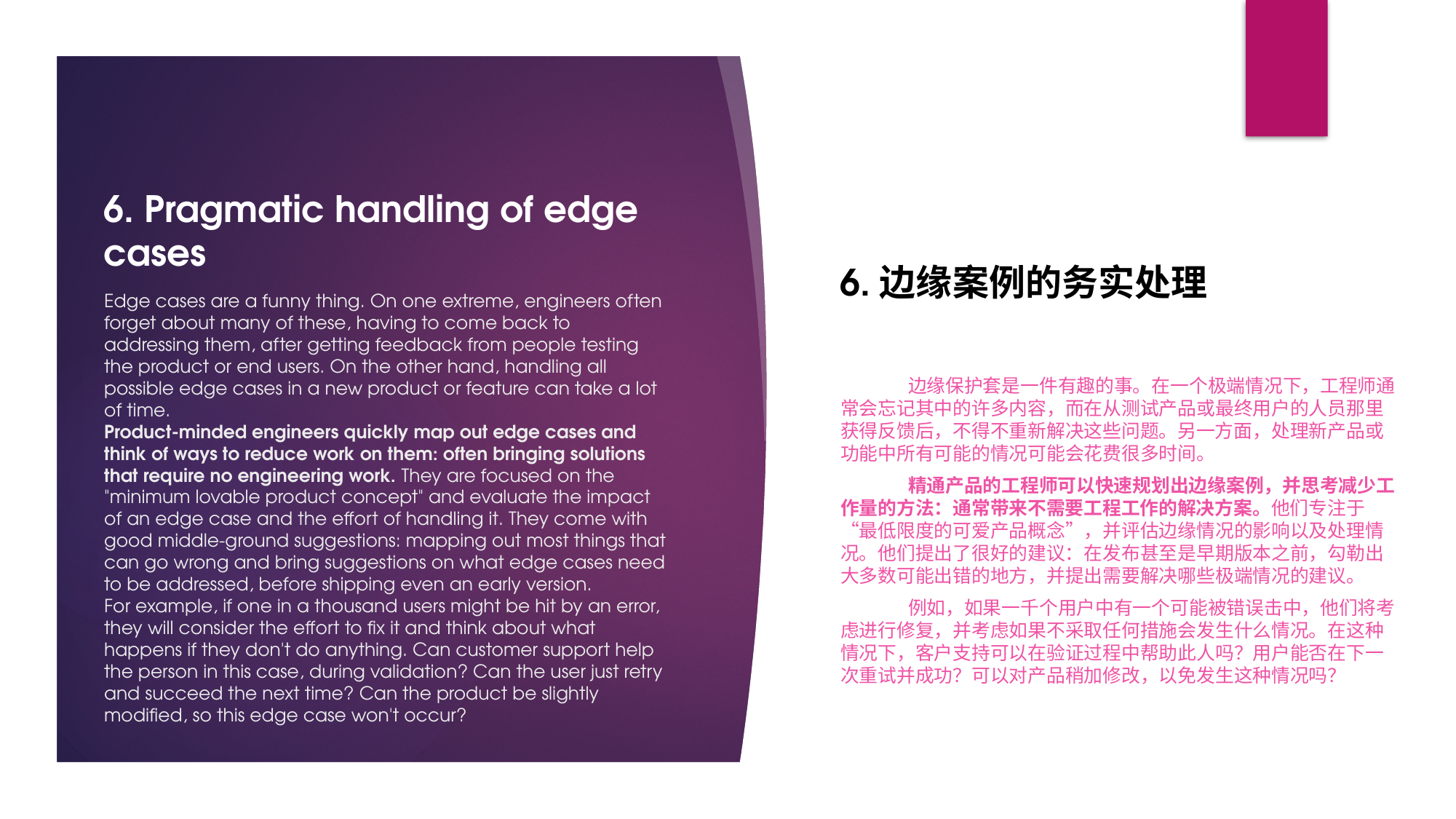

6. Pragmatic handling of edge cases

6.边缘案例的务实处理

# Edge cases are a funny thing. On one extreme, engineers often forget about many of these, having to come back to addressing them, after getting feedback from people testing the product or end users. On the other hand, handling all possible edge cases in a new product or feature can take a lot of time. Product-minded engineers quickly map out edge cases and think of ways to reduce work on them: often bringing solutions that require no engineering work. They are focused on the "minimum lovable product concept" and evaluate the impact of an edge case and the effort of handling it. They come with good middle-ground suggestions: mapping out most things that can go wrong and bring suggestions on what edge cases need to be addressed, before shipping even an early version. For example, if one in a thousand users might be hit by an error, they will consider the effort to fix it and think about what happens if they don't do anything. Can customer support help the person in this case, during validation? Can the user just retry and succeed the next time? Can the product be slightly modified, so this edge case won't occur?
	边缘保护套是一件有趣的事。在一个极端情况下，工程师通常会忘记其中的许多内容，而在从测试产品或最终用户的人员那里获得反馈后，不得不重新解决这些问题。另一方面，处理新产品或功能中所有可能的情况可能会花费很多时间。
	精通产品的工程师可以快速规划出边缘案例，并思考减少工作量的方法：通常带来不需要工程工作的解决方案。他们专注于“最低限度的可爱产品概念”，并评估边缘情况的影响以及处理情况。他们提出了很好的建议：在发布甚至是早期版本之前，勾勒出大多数可能出错的地方，并提出需要解决哪些极端情况的建议。
	例如，如果一千个用户中有一个可能被错误击中，他们将考虑进行修复，并考虑如果不采取任何措施会发生什么情况。在这种情况下，客户支持可以在验证过程中帮助此人吗？用户能否在下一次重试并成功？可以对产品稍加修改，以免发生这种情况吗？